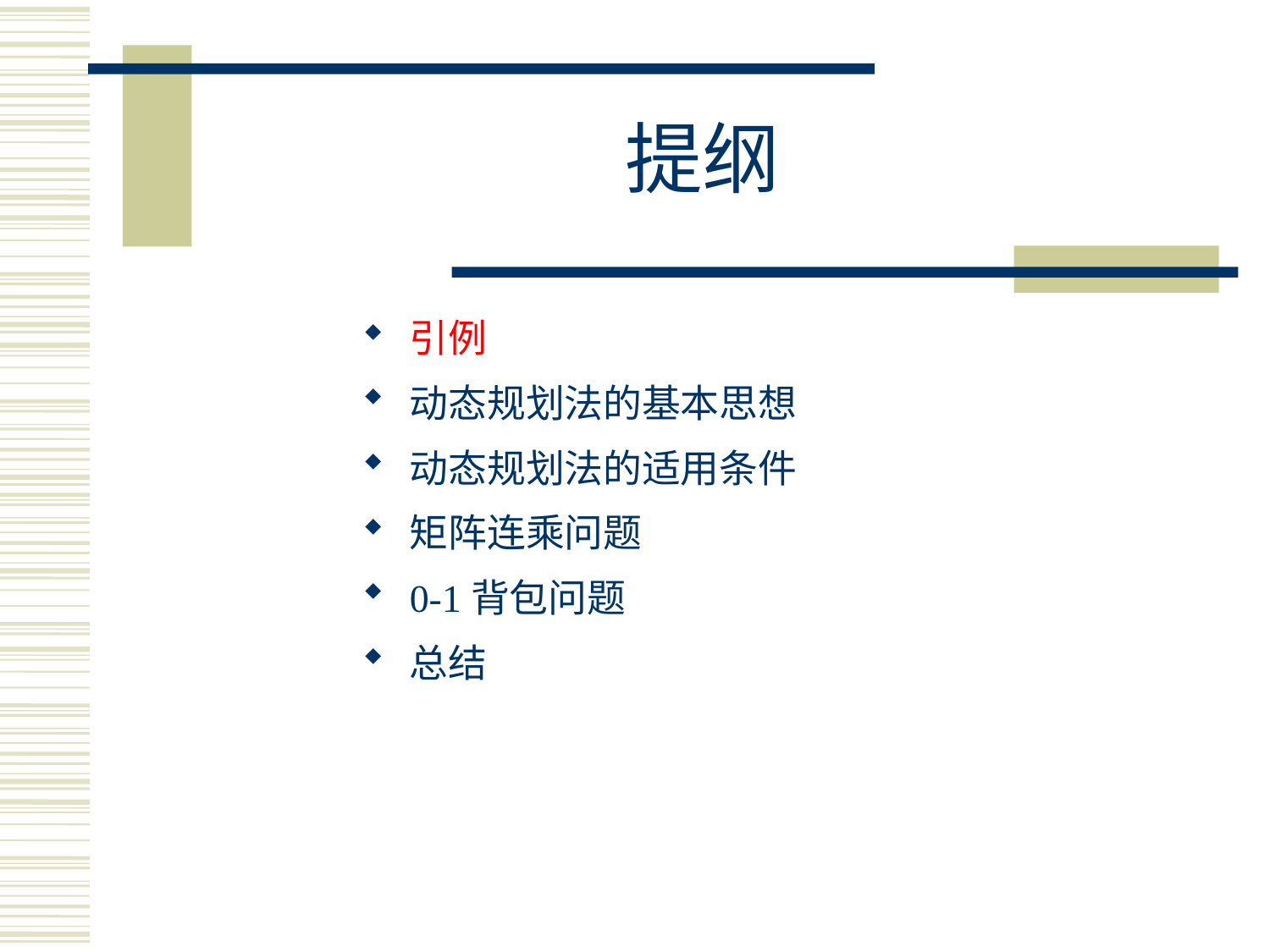

# 提纲
引例
动态规划法的基本思想
动态规划法的适用条件
矩阵连乘问题
0-1背包问题
总结